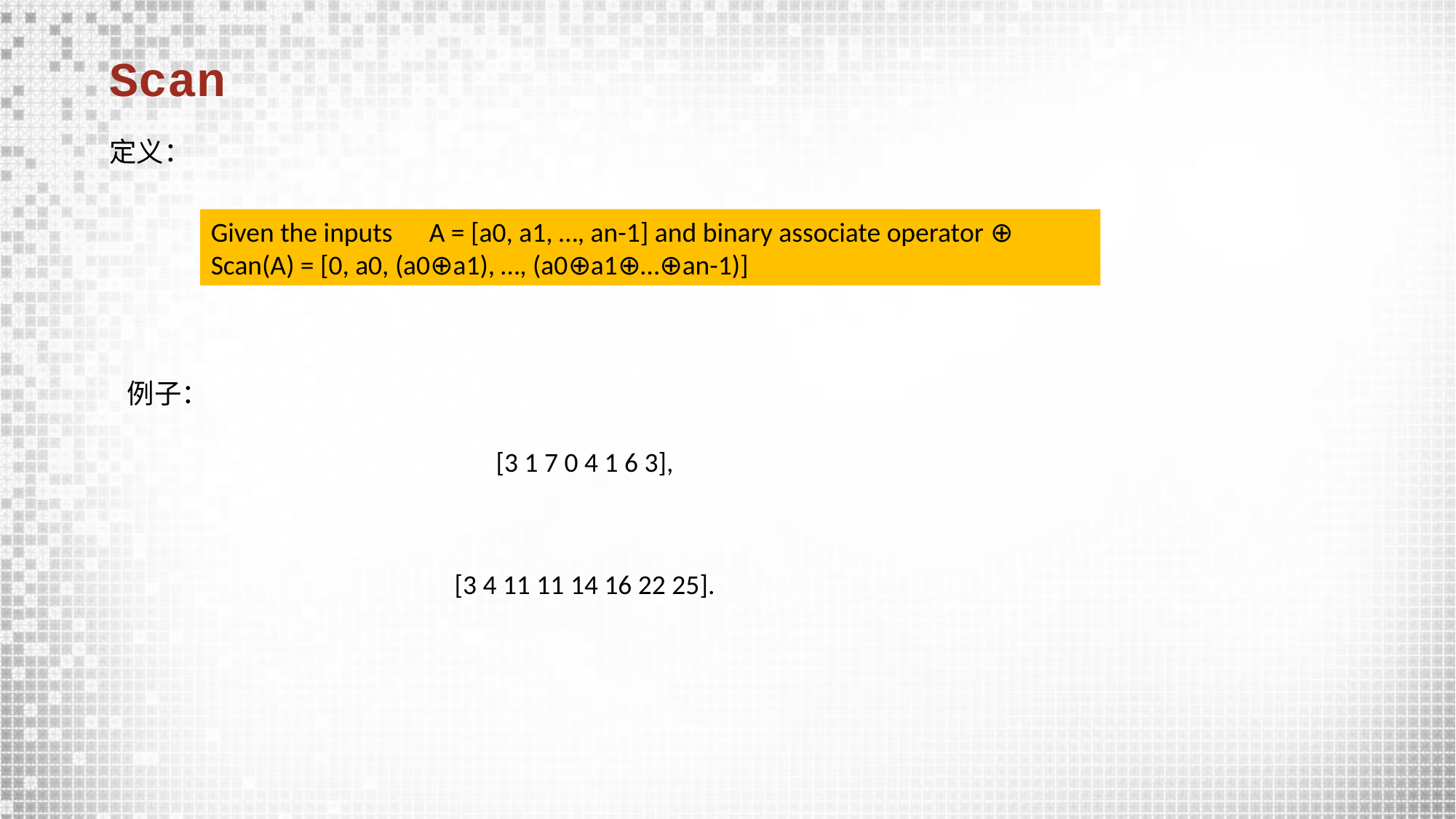

# Scan
定义：
Given the inputs	A = [a0, a1, …, an-1] and binary associate operator ⊕
Scan(A) = [0, a0, (a0⊕a1), …, (a0⊕a1⊕…⊕an-1)]
例子：
[3 1 7 0 4 1 6 3],
[3 4 11 11 14 16 22 25].